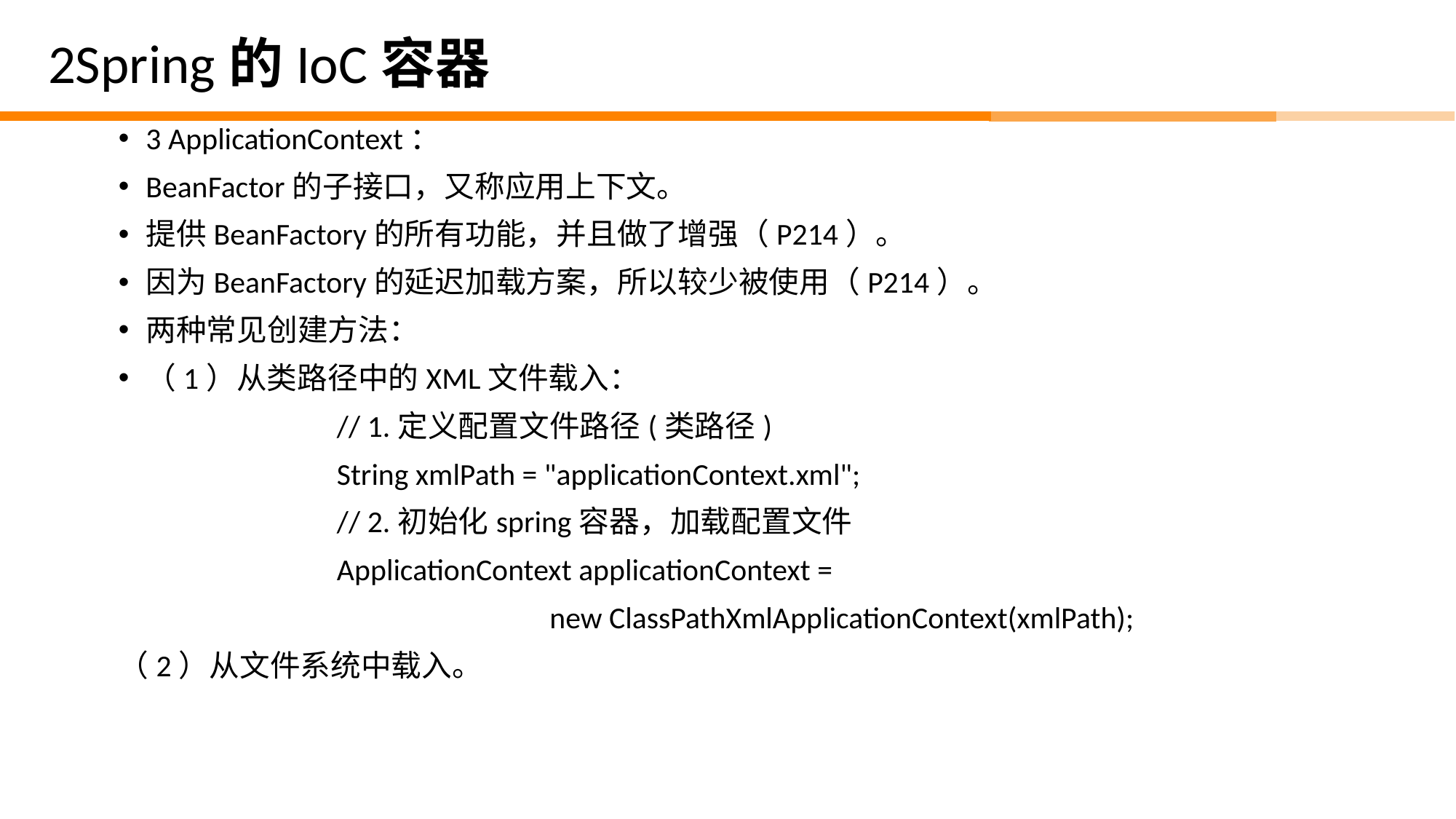

# 2Spring的IoC容器
3 ApplicationContext：
BeanFactor的子接口，又称应用上下文。
提供BeanFactory的所有功能，并且做了增强（P214）。
因为BeanFactory的延迟加载方案，所以较少被使用（P214）。
两种常见创建方法：
（1）从类路径中的XML文件载入：
		// 1.定义配置文件路径(类路径)
		String xmlPath = "applicationContext.xml";
		// 2.初始化spring容器，加载配置文件
		ApplicationContext applicationContext =
			               new ClassPathXmlApplicationContext(xmlPath);
（2）从文件系统中载入。